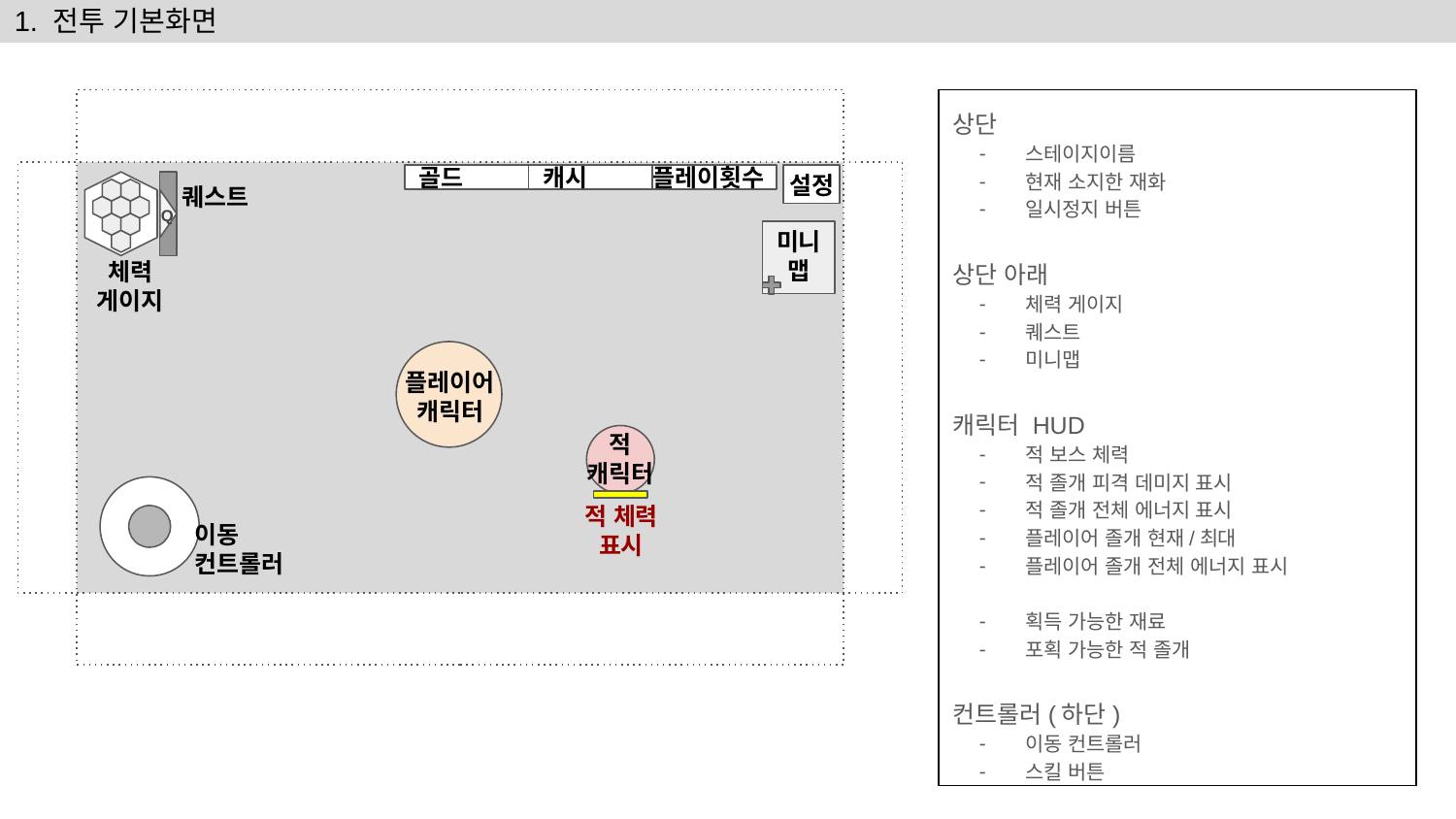

# 1. 전투 기본화면
상단
스테이지이름
현재 소지한 재화
일시정지 버튼

상단 아래
체력 게이지
퀘스트
미니맵

캐릭터 HUD
적 보스 체력
적 졸개 피격 데미지 표시
적 졸개 전체 에너지 표시
플레이어 졸개 현재/최대
플레이어 졸개 전체 에너지 표시

획득 가능한 재료
포획 가능한 적 졸개

컨트롤러(하단)
이동 컨트롤러
스킬 버튼
골드
캐시
플레이횟수
설정

퀘스트

Q

미니맵

체력
게이지

플레이어 캐릭터
적
캐릭터

적 체력 표시
이동
컨트롤러